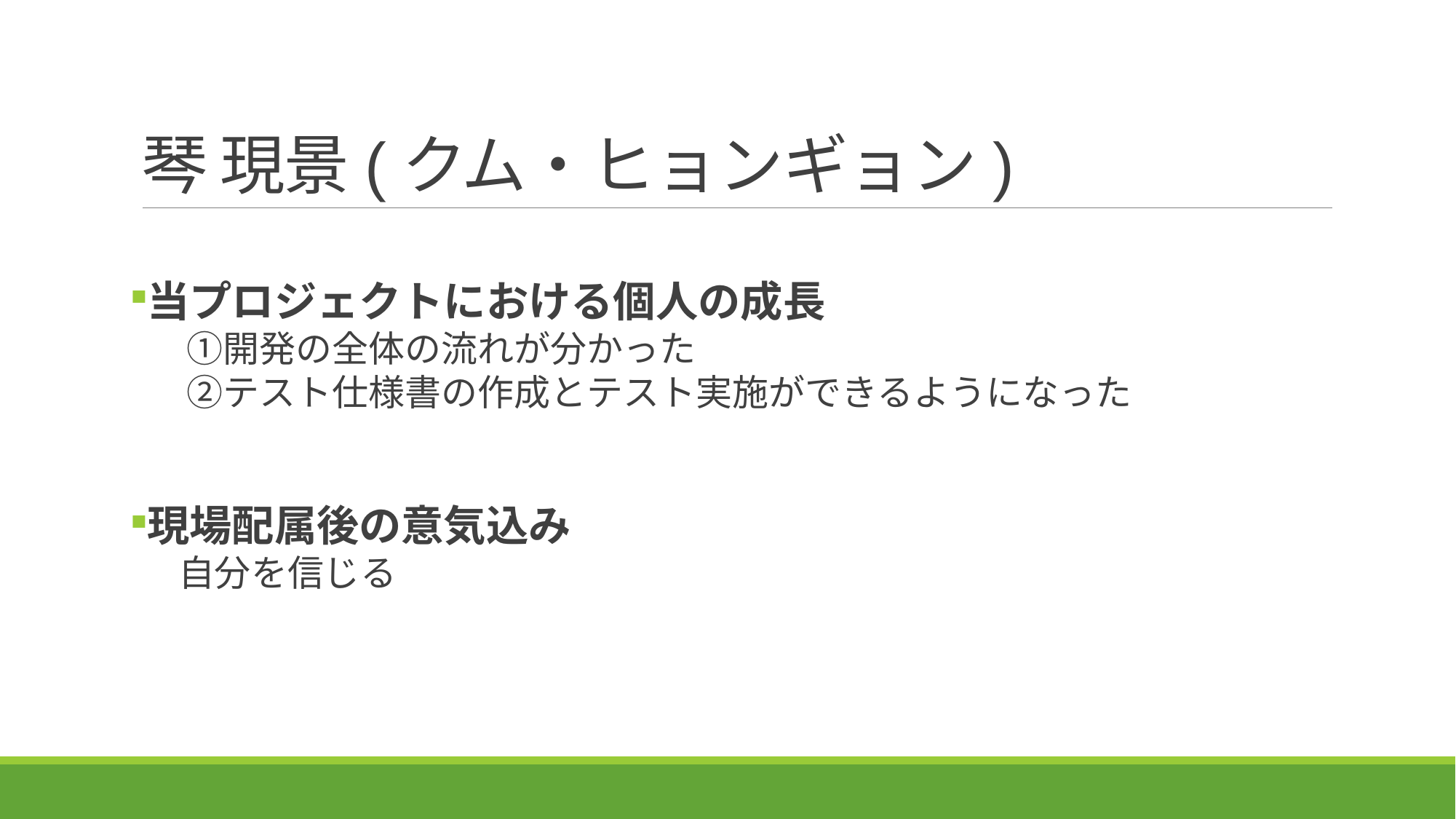

# 琴 現景(クム・ヒョンギョン)
当プロジェクトにおける個人の成長
　 ①開発の全体の流れが分かった
　 ②テスト仕様書の作成とテスト実施ができるようになった

現場配属後の意気込み
　自分を信じる